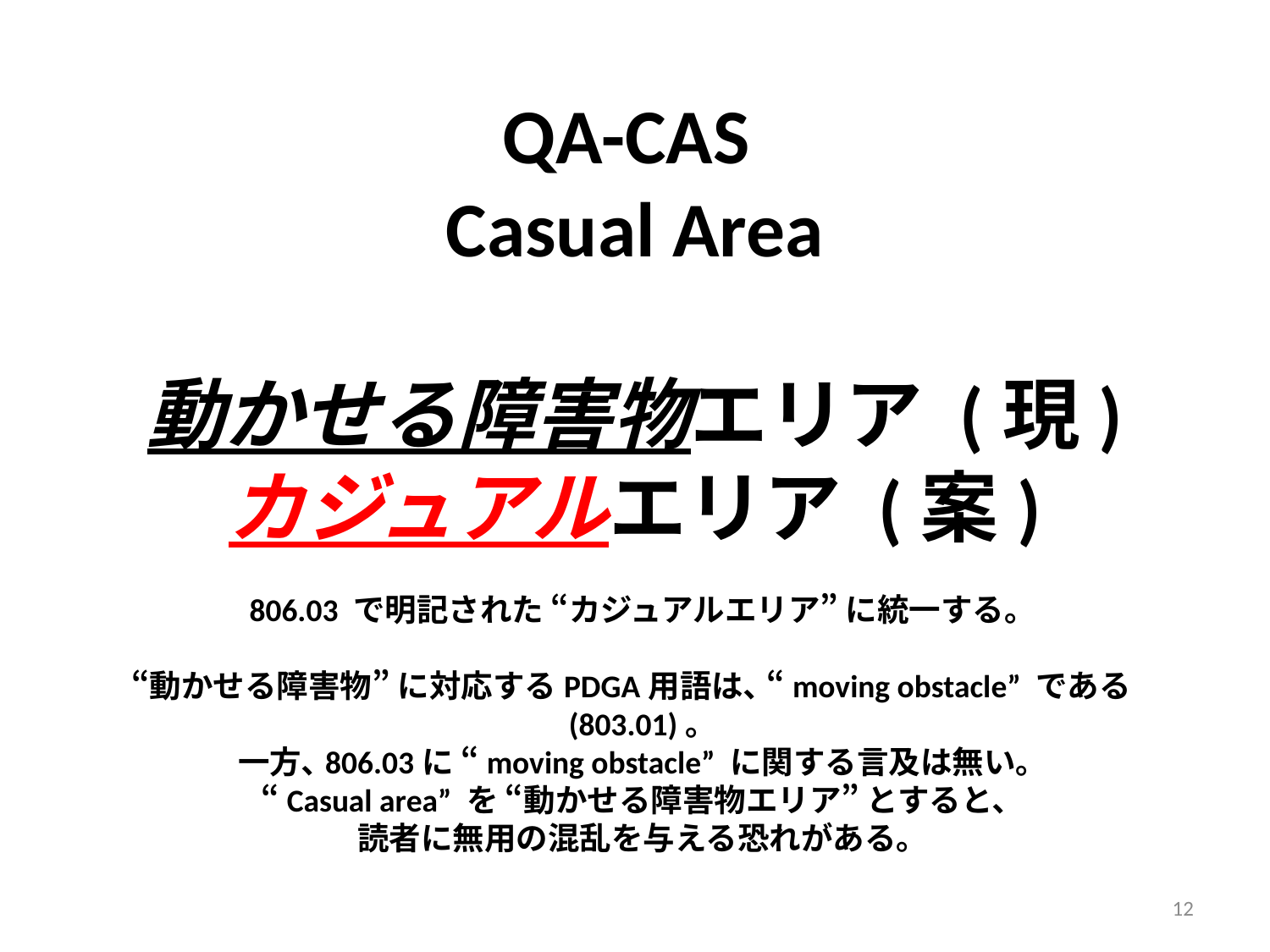

# QA-CAS Casual Area 動かせる障害物エリア (現) カジュアルエリア (案) 806.03 で明記された “カジュアルエリア” に統一する｡ “動かせる障害物” に対応するPDGA用語は､ “moving obstacle” である(803.01)｡ 一方､806.03に “moving obstacle” に関する言及は無い｡ “Casual area” を “動かせる障害物エリア” とすると､ 読者に無用の混乱を与える恐れがある｡
12